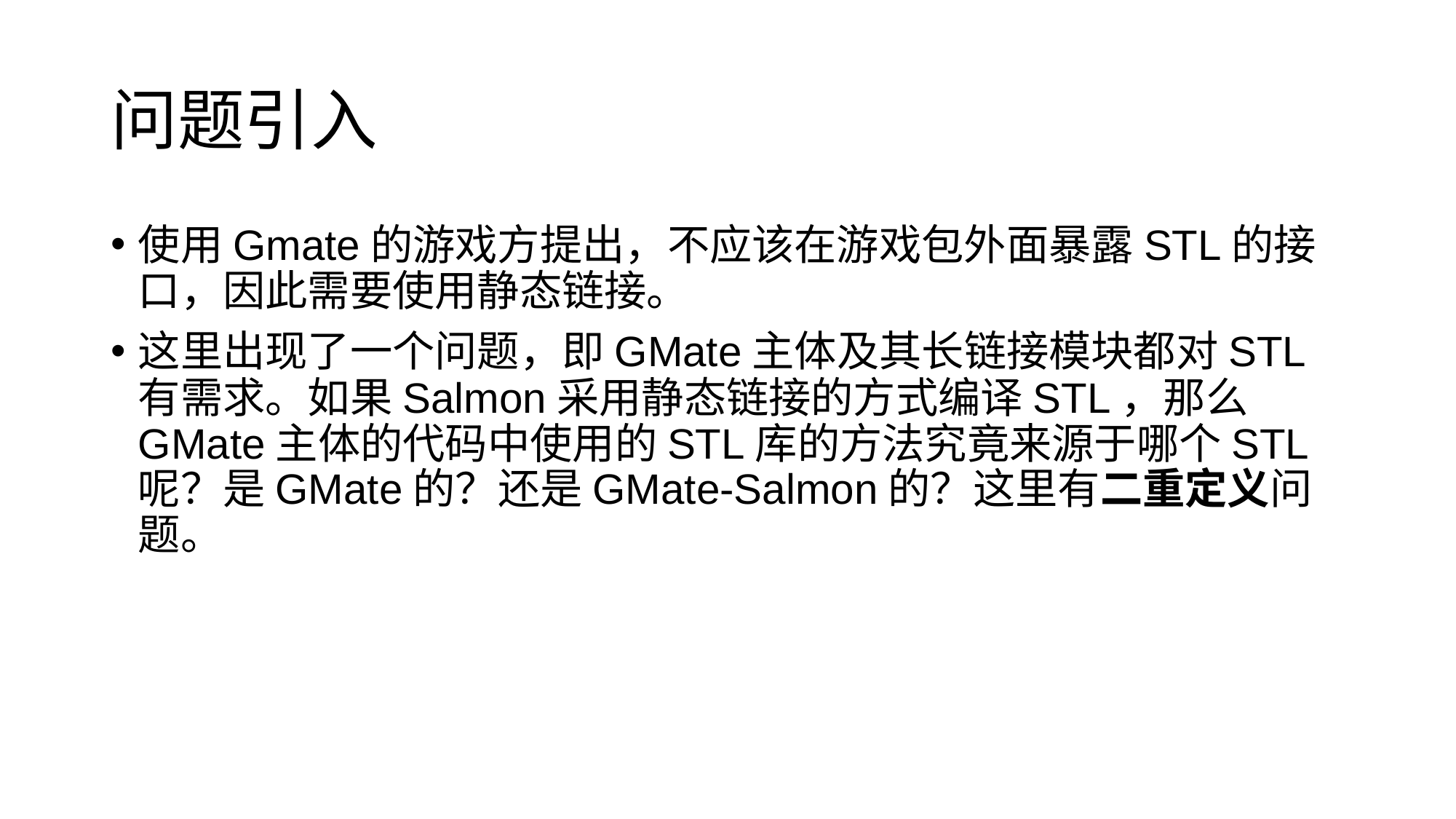

# 问题引入
使用Gmate的游戏方提出，不应该在游戏包外面暴露STL的接口，因此需要使用静态链接。
这里出现了一个问题，即GMate主体及其长链接模块都对STL有需求。如果Salmon采用静态链接的方式编译STL，那么GMate主体的代码中使用的STL库的方法究竟来源于哪个STL呢？是GMate的？还是GMate-Salmon的？这里有二重定义问题。